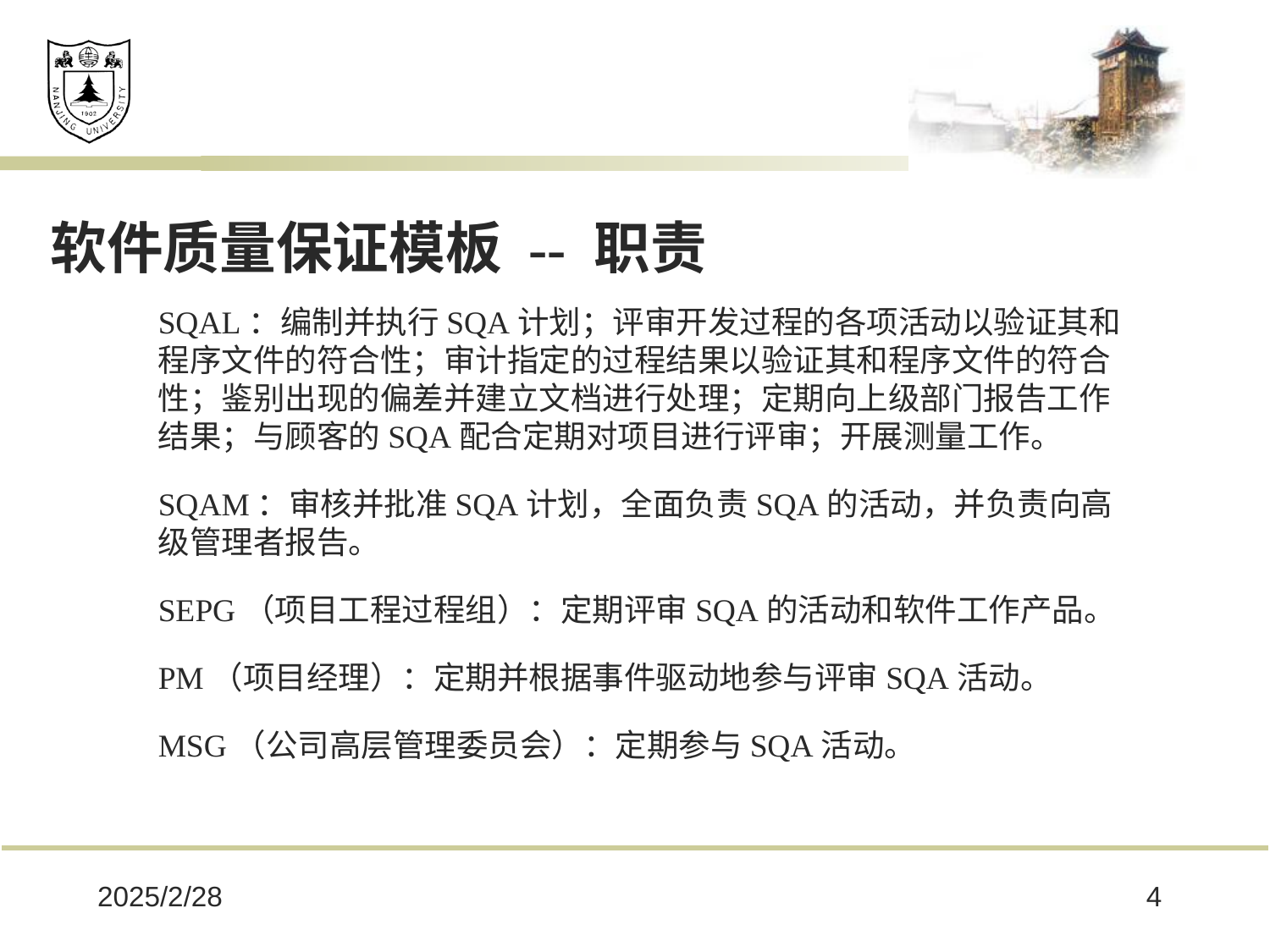

软件质量保证模板 -- 职责
SQAL：编制并执行SQA计划；评审开发过程的各项活动以验证其和程序文件的符合性；审计指定的过程结果以验证其和程序文件的符合性；鉴别出现的偏差并建立文档进行处理；定期向上级部门报告工作结果；与顾客的SQA配合定期对项目进行评审；开展测量工作。

SQAM：审核并批准SQA计划，全面负责SQA的活动，并负责向高级管理者报告。

SEPG（项目工程过程组）：定期评审SQA的活动和软件工作产品。

PM（项目经理）：定期并根据事件驱动地参与评审SQA活动。

MSG（公司高层管理委员会）：定期参与SQA活动。
2025/2/28
4